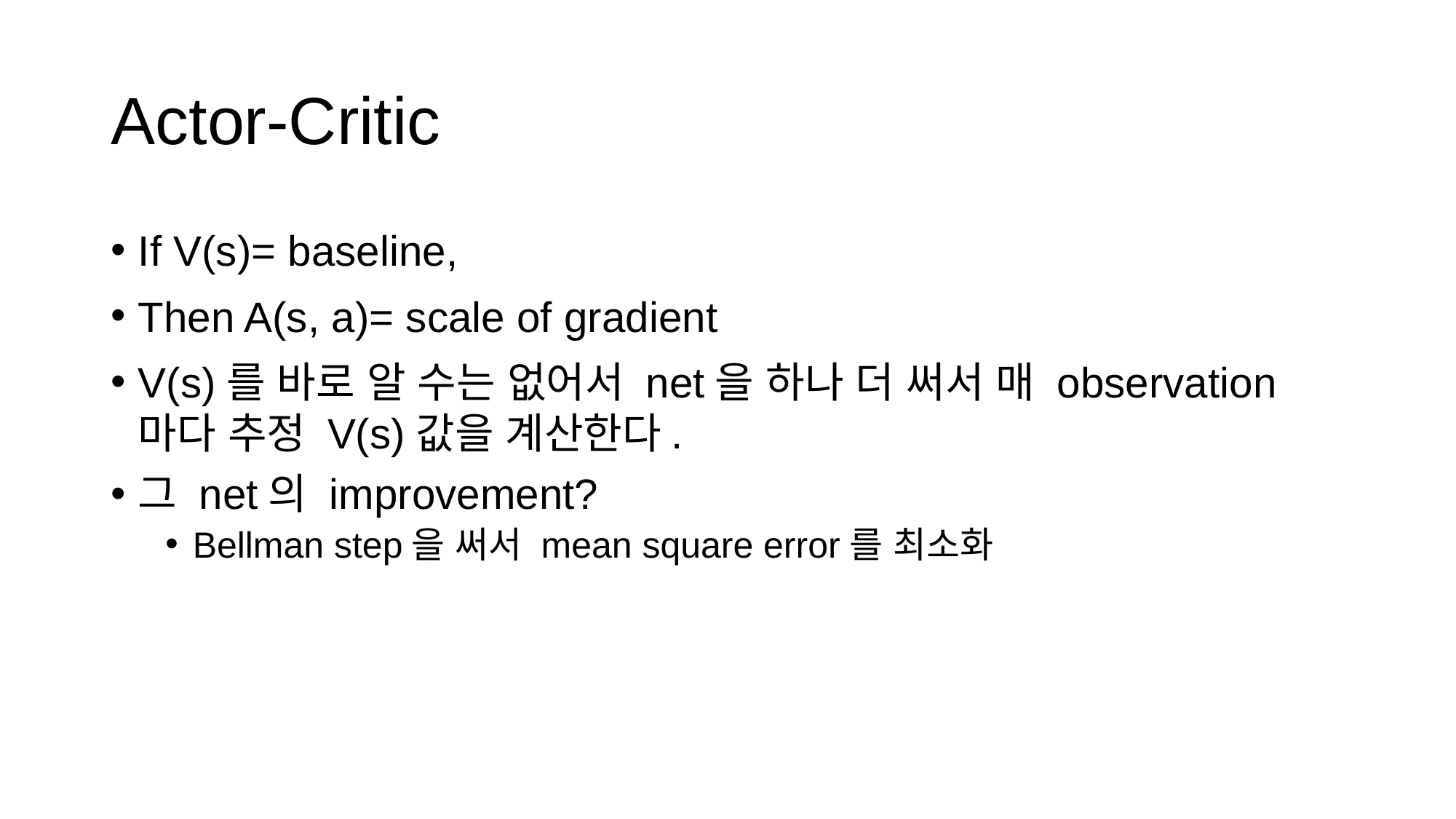

# Actor-Critic
If V(s)= baseline,
Then A(s, a)= scale of gradient
V(s)를 바로 알 수는 없어서 net을 하나 더 써서 매 observation마다 추정 V(s)값을 계산한다.
그 net의 improvement?
Bellman step을 써서 mean square error를 최소화